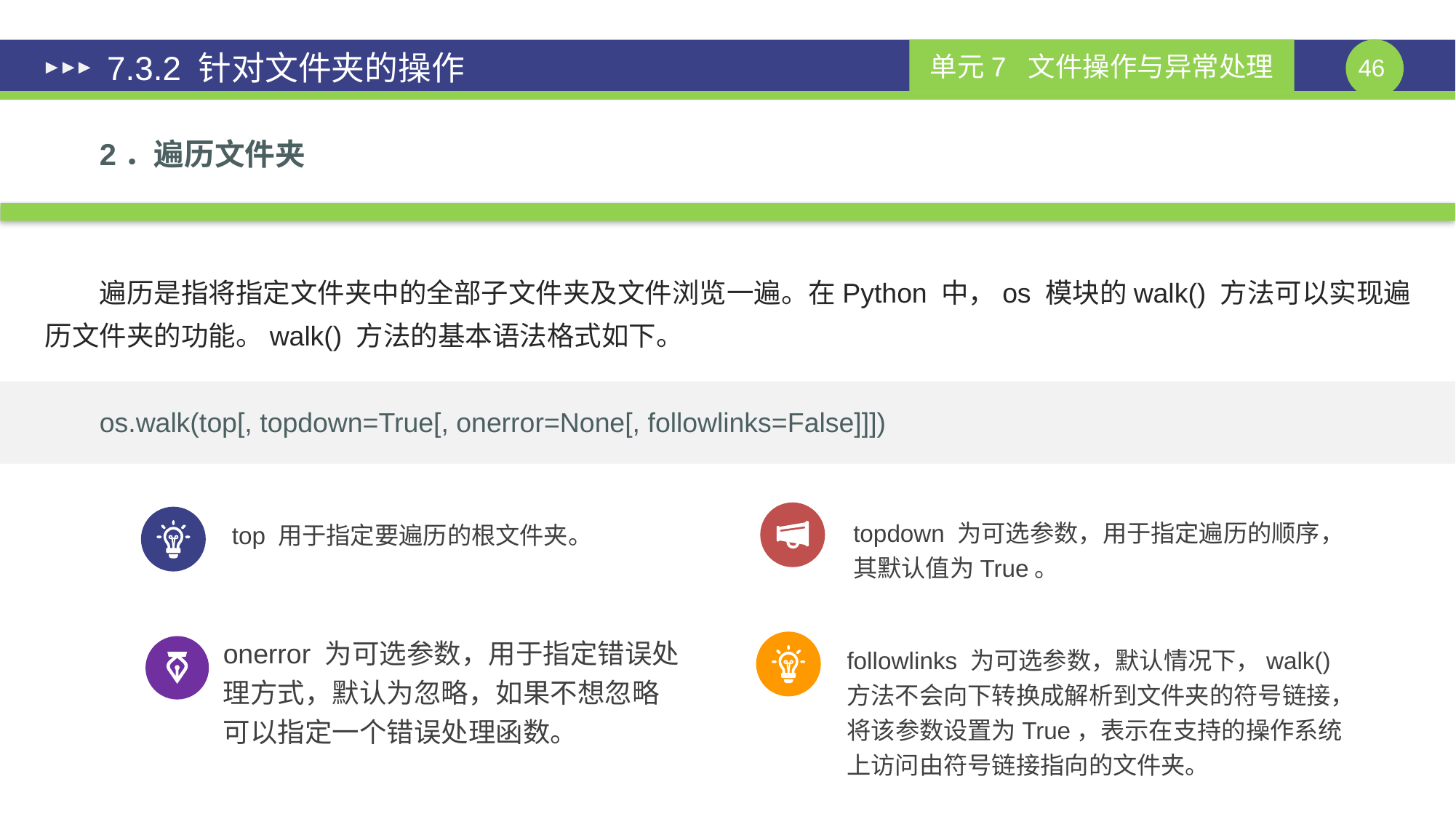

# 7.3.2 针对文件夹的操作
2．遍历文件夹

遍历是指将指定文件夹中的全部子文件夹及文件浏览一遍。在Python 中，os 模块的walk() 方法可以实现遍历文件夹的功能。walk() 方法的基本语法格式如下。

os.walk(top[, topdown=True[, onerror=None[, followlinks=False]]])

topdown 为可选参数，用于指定遍历的顺序，其默认值为True。

top 用于指定要遍历的根文件夹。
onerror 为可选参数，用于指定错误处理方式，默认为忽略，如果不想忽略可以指定一个错误处理函数。

followlinks 为可选参数，默认情况下，walk() 方法不会向下转换成解析到文件夹的符号链接，将该参数设置为True，表示在支持的操作系统上访问由符号链接指向的文件夹。